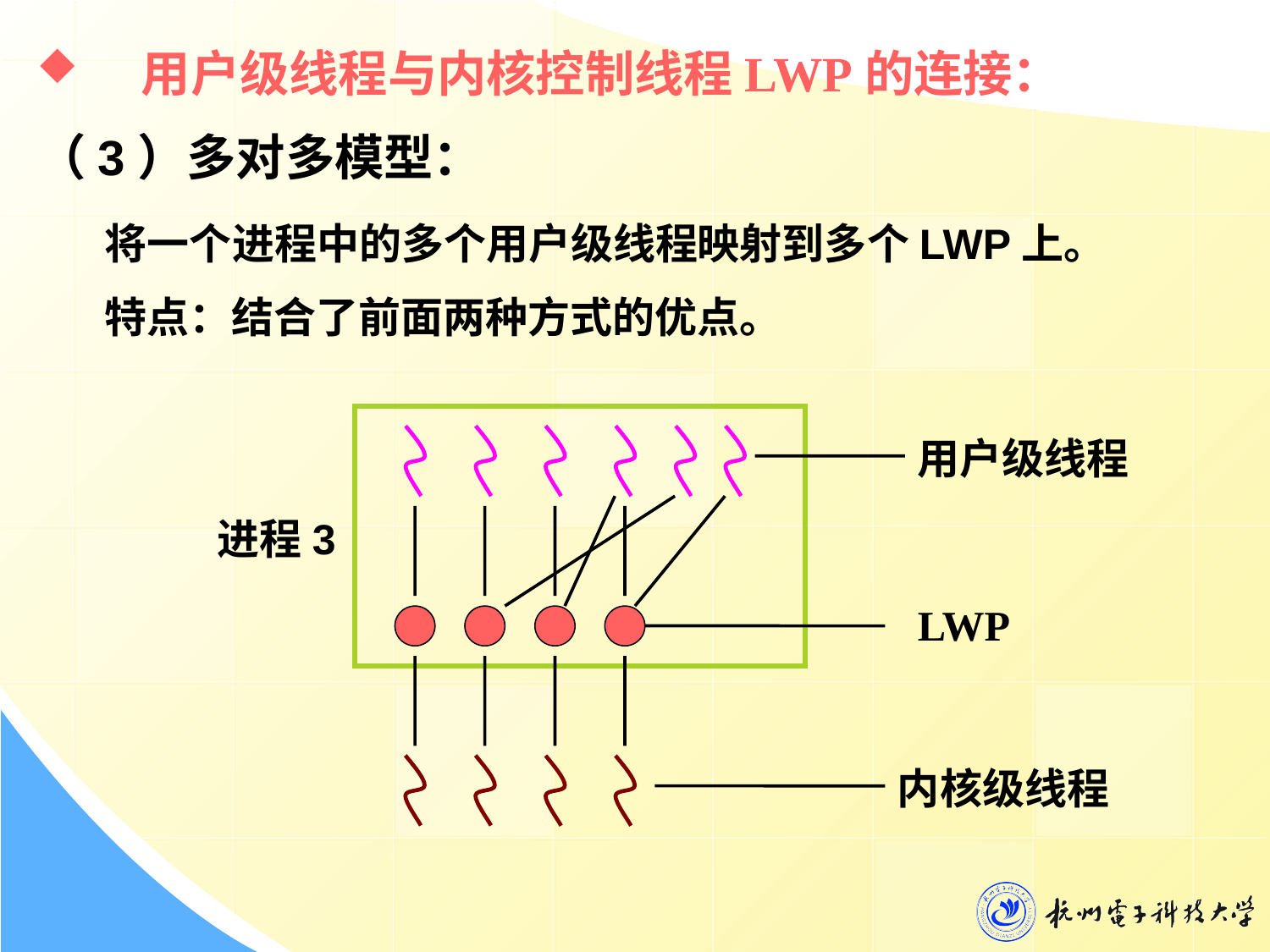

用户级线程与内核控制线程LWP的连接：
（3）多对多模型：
     将一个进程中的多个用户级线程映射到多个LWP上。
      特点：结合了前面两种方式的优点。

用户级线程

进程3

LWP

内核级线程